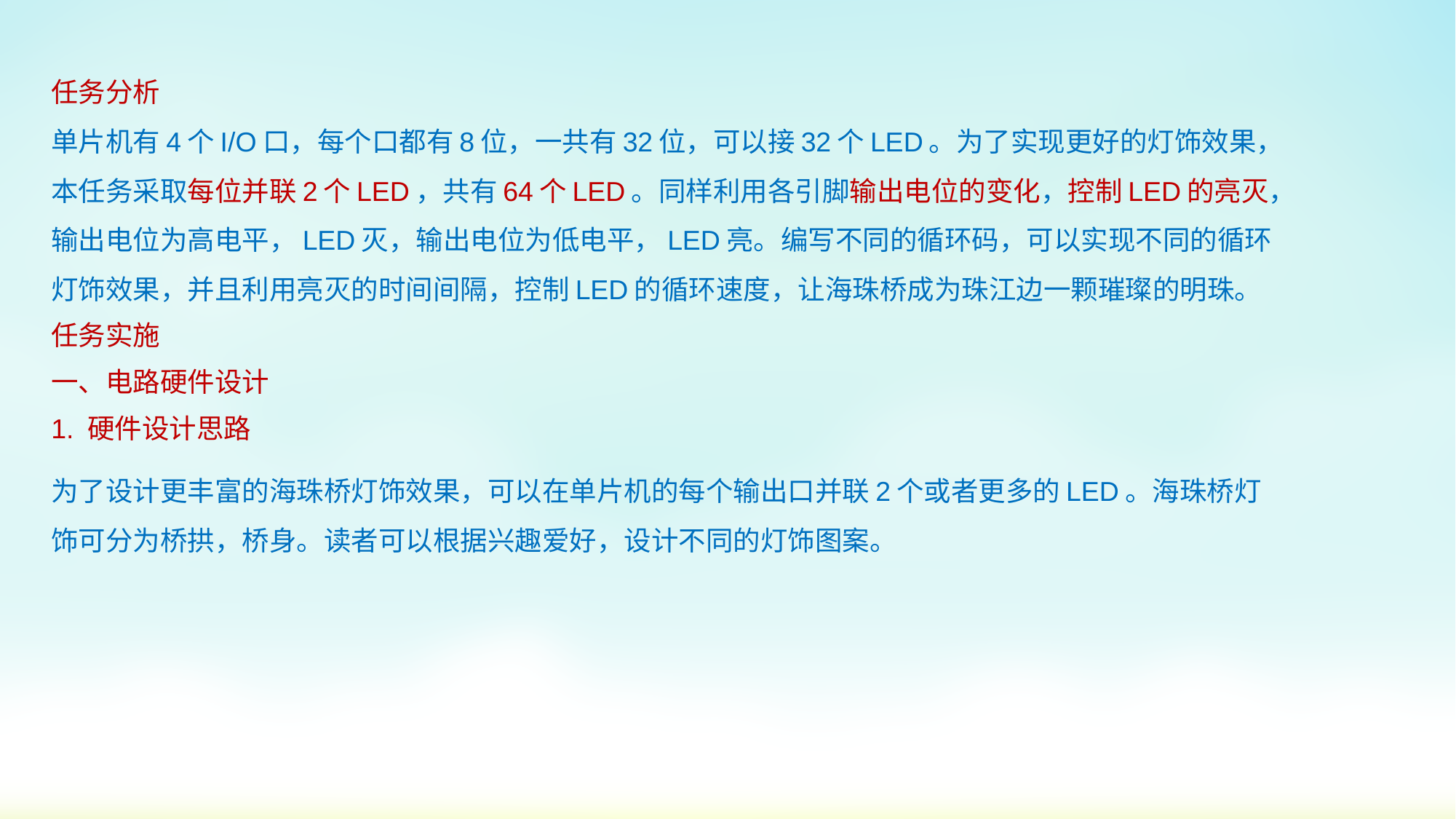

任务分析
单片机有4个I/O口，每个口都有8位，一共有32位，可以接32个LED。为了实现更好的灯饰效果，本任务采取每位并联2个LED，共有64个LED。同样利用各引脚输出电位的变化，控制LED的亮灭，输出电位为高电平，LED灭，输出电位为低电平，LED亮。编写不同的循环码，可以实现不同的循环灯饰效果，并且利用亮灭的时间间隔，控制LED的循环速度，让海珠桥成为珠江边一颗璀璨的明珠。
任务实施
一、电路硬件设计
1. 硬件设计思路
为了设计更丰富的海珠桥灯饰效果，可以在单片机的每个输出口并联2个或者更多的LED。海珠桥灯饰可分为桥拱，桥身。读者可以根据兴趣爱好，设计不同的灯饰图案。